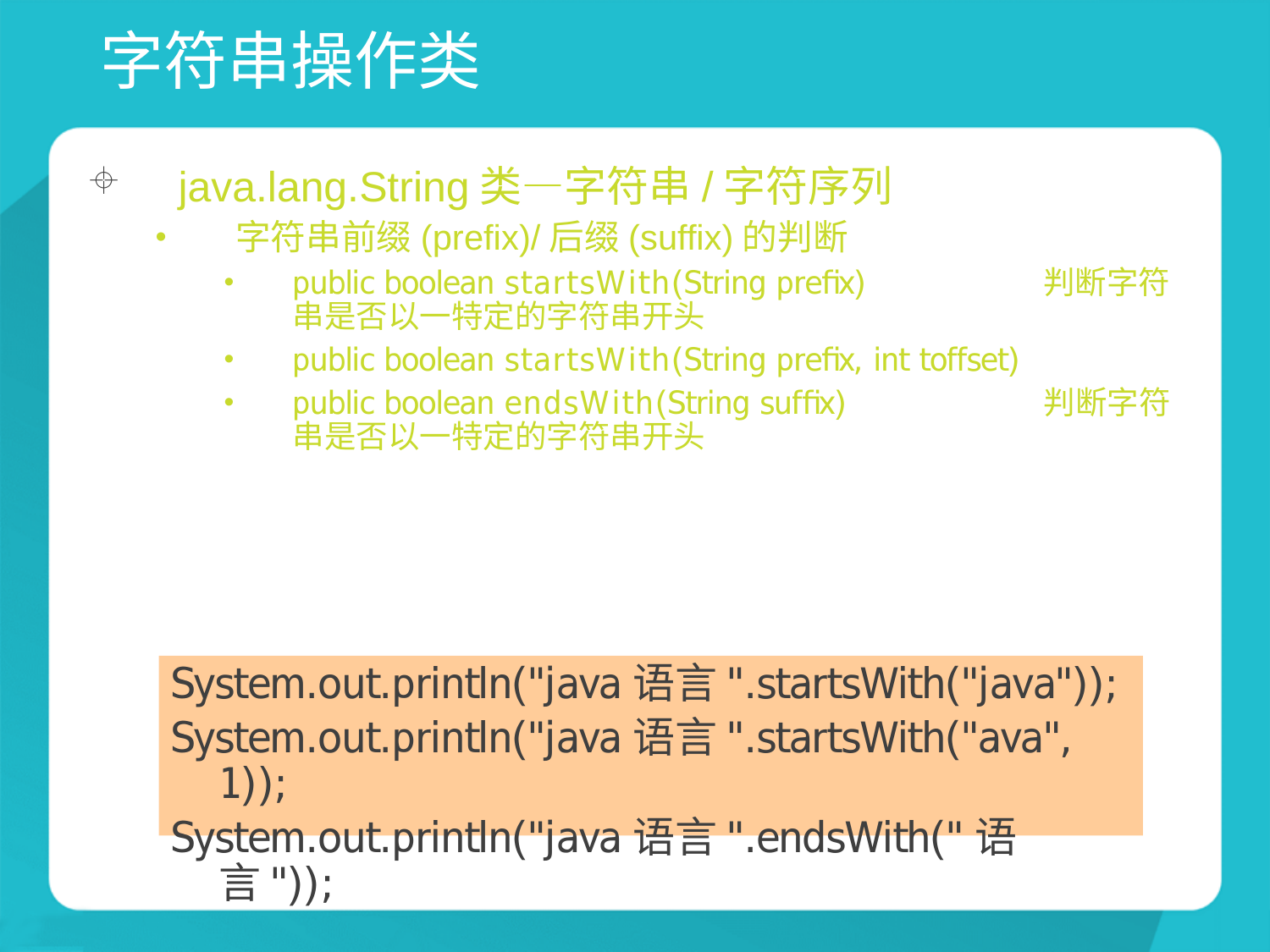

# 字符串操作类
java.lang.String类—字符串/字符序列
字符串前缀(prefix)/后缀(suffix)的判断
public boolean startsWith(String prefix)                 判断字符串是否以一特定的字符串开头
public boolean startsWith(String prefix, int toffset)
public boolean endsWith(String suffix)                   判断字符串是否以一特定的字符串开头
System.out.println("java语言".startsWith("java"));
System.out.println("java语言".startsWith("ava", 1));
System.out.println("java语言".endsWith("语言"));